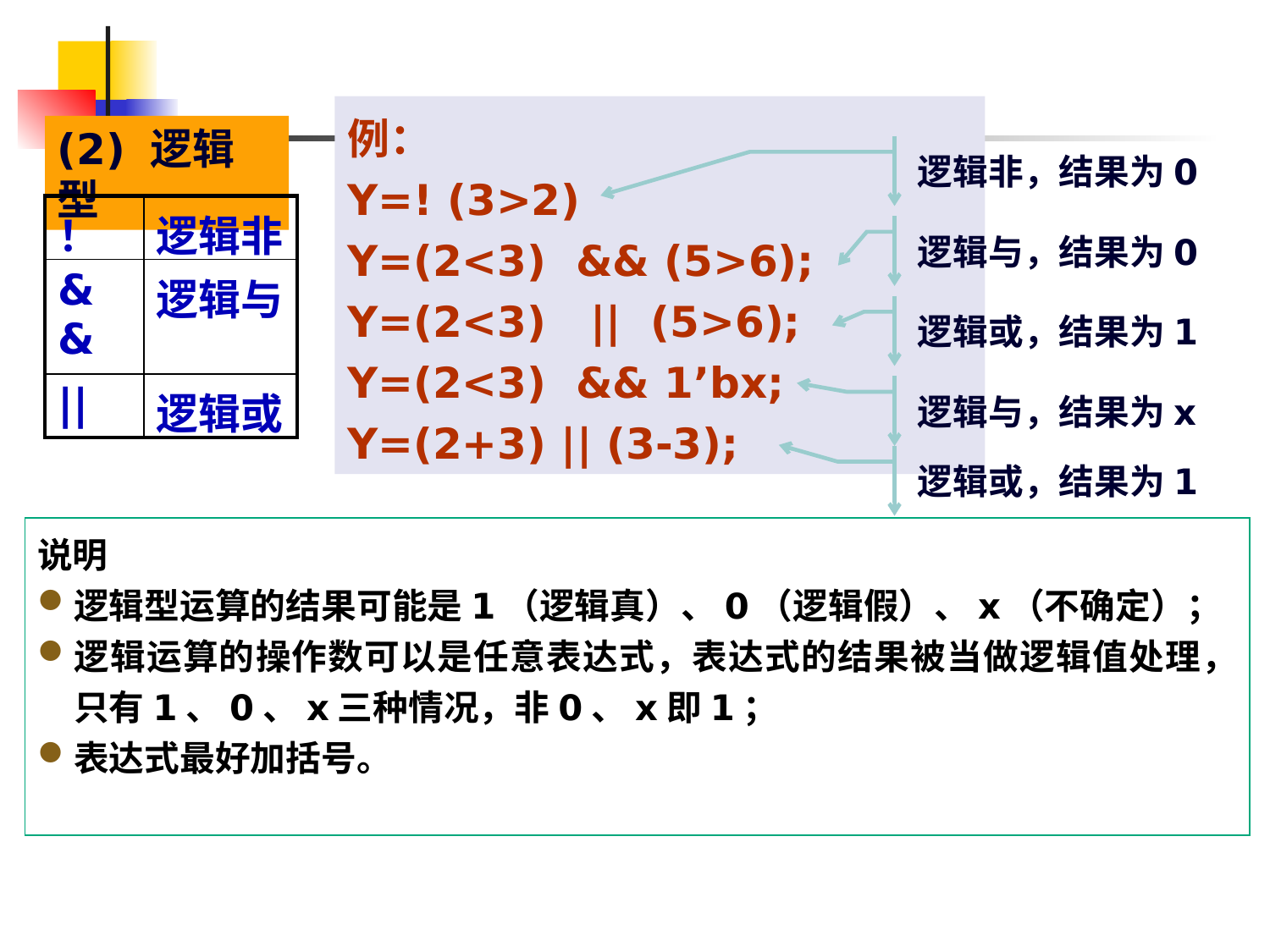

例：
Y=! (3>2)
Y=(2<3)  && (5>6);
Y=(2<3)   ||  (5>6);
Y=(2<3)  && 1’bx;
Y=(2+3) || (3-3);
(2) 逻辑型
逻辑非，结果为0
| ！ | 逻辑非 |
| --- | --- |
| && | 逻辑与 |
| || | 逻辑或 |
逻辑与，结果为0
逻辑或，结果为1
逻辑与，结果为x
逻辑或，结果为1
说明
逻辑型运算的结果可能是1（逻辑真）、0（逻辑假）、x（不确定）；
逻辑运算的操作数可以是任意表达式，表达式的结果被当做逻辑值处理，只有1、0、x三种情况，非0、x即1；
表达式最好加括号。